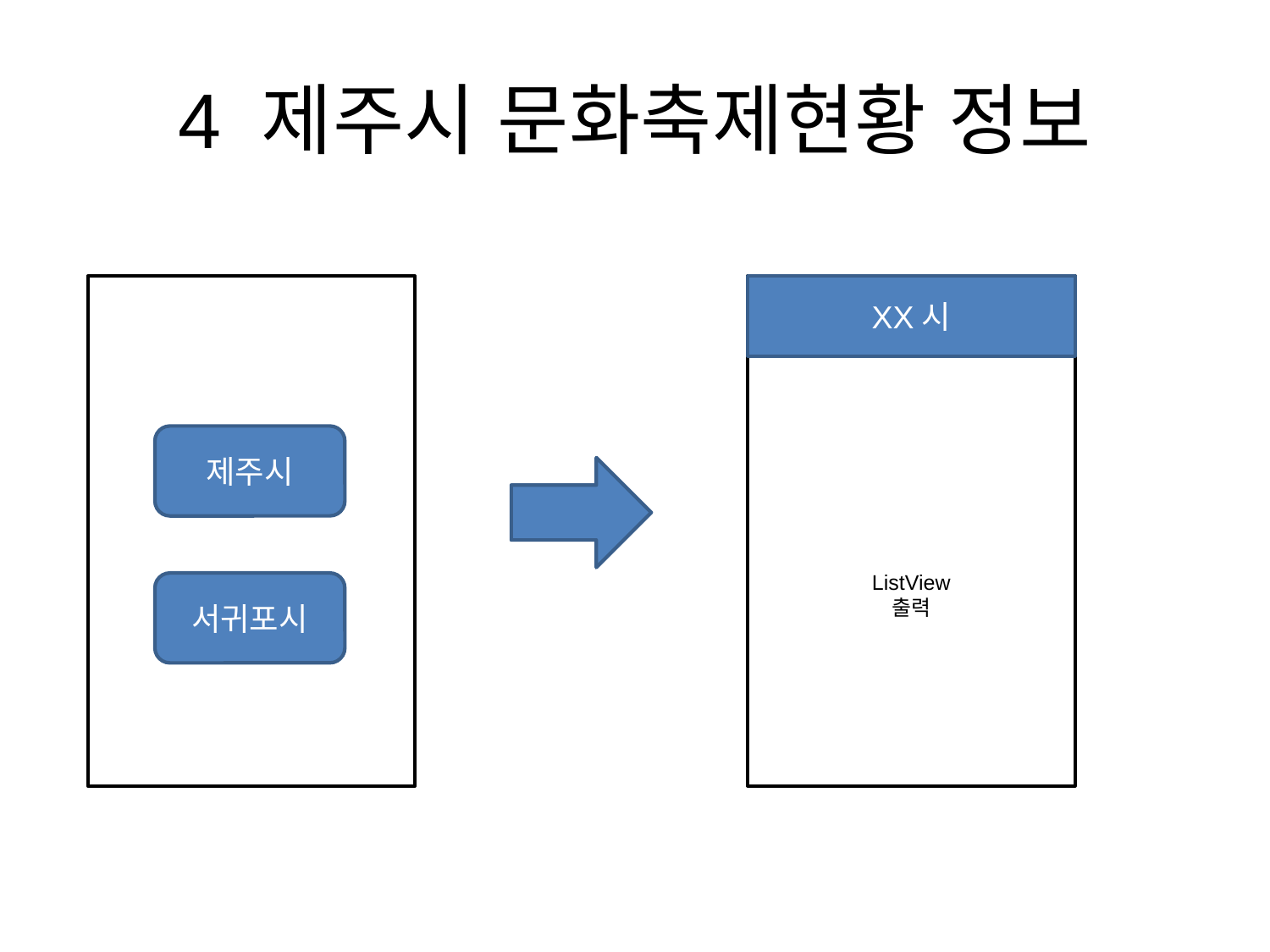

# 4 제주시 문화축제현황 정보

ListView
출력
XX시
제주시

서귀포시